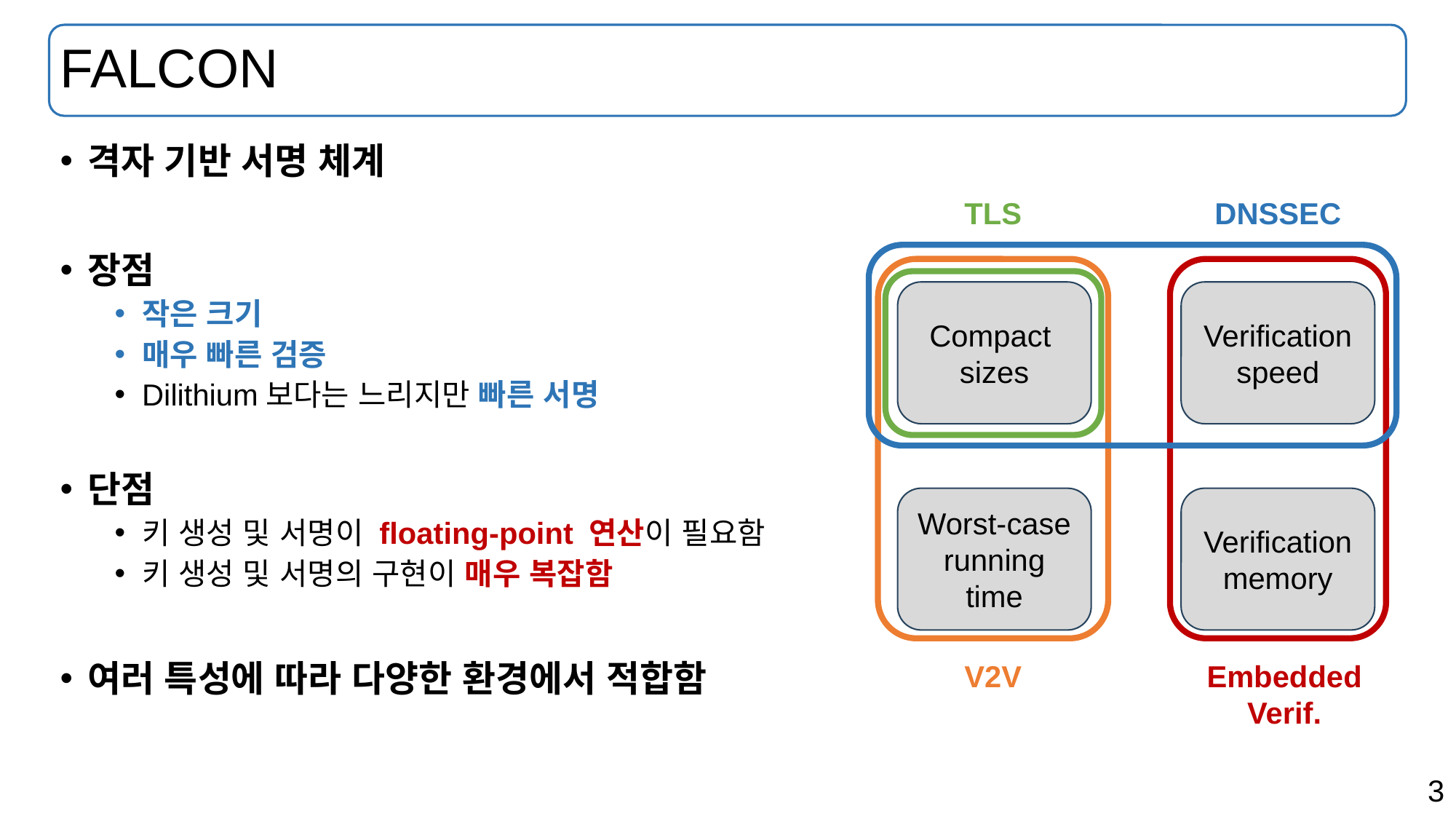

# FALCON
격자 기반 서명 체계

장점
작은 크기
매우 빠른 검증
Dilithium보다는 느리지만 빠른 서명

단점
키 생성 및 서명이 floating-point 연산이 필요함
키 생성 및 서명의 구현이 매우 복잡함

여러 특성에 따라 다양한 환경에서 적합함
TLS
DNSSEC

Verification
speed
Compact
sizes
Worst-case
running
time
Verification
memory
V2V
Embedded
Verif.